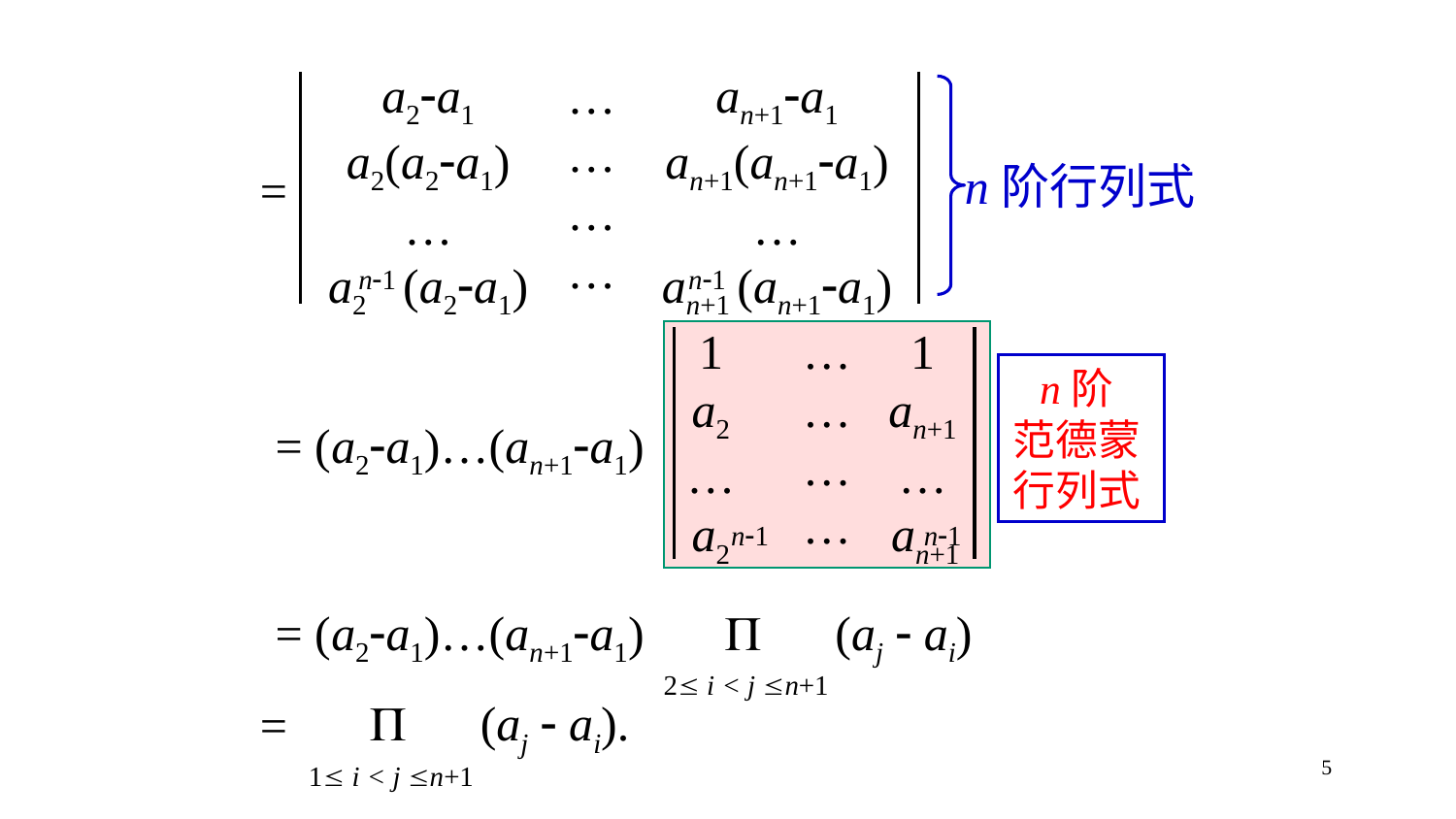

a2−a1
a2(a2−a1)
…
a2   (a2−a1)
an+1−a1
an+1(an+1−a1)
…
an+1 (an+1−a1)
…
…
…
…

n阶行列式
=
n−1
n−1
1
a2
…
a2
…
…
…
…
1
an+1
…
an+1

= (a2−a1)…(an+1−a1)
n−1
n−1

n阶
范德蒙
行列式
= (a2−a1)…(an+1−a1)
Π      (aj − ai)
2≤ i < j ≤n+1
Π      (aj − ai).
1≤ i < j ≤n+1
=
5